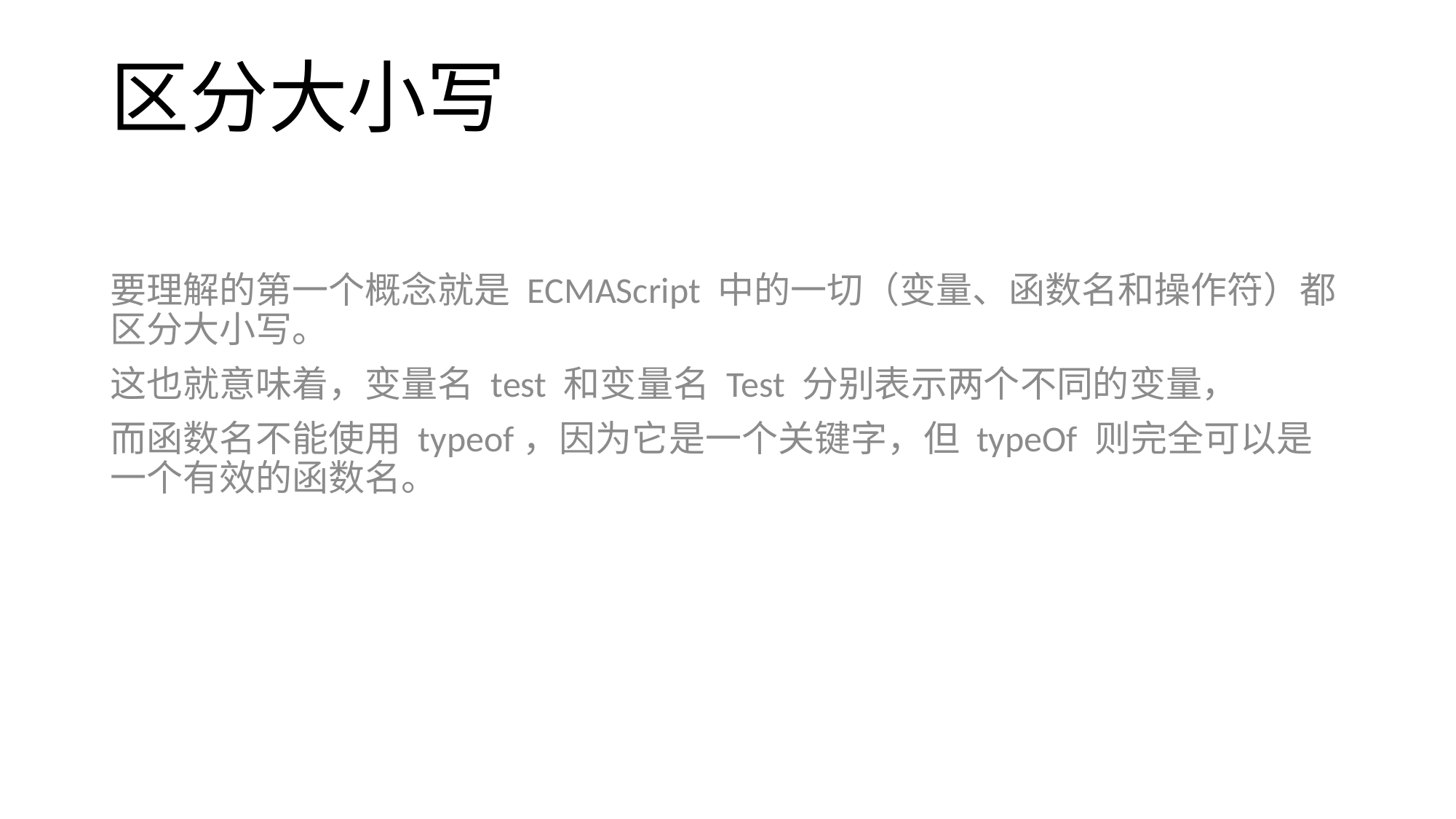

# 区分大小写

要理解的第一个概念就是 ECMAScript 中的一切（变量、函数名和操作符）都区分大小写。
这也就意味着，变量名 test 和变量名 Test 分别表示两个不同的变量，
而函数名不能使用 typeof，因为它是一个关键字，但 typeOf 则完全可以是一个有效的函数名。